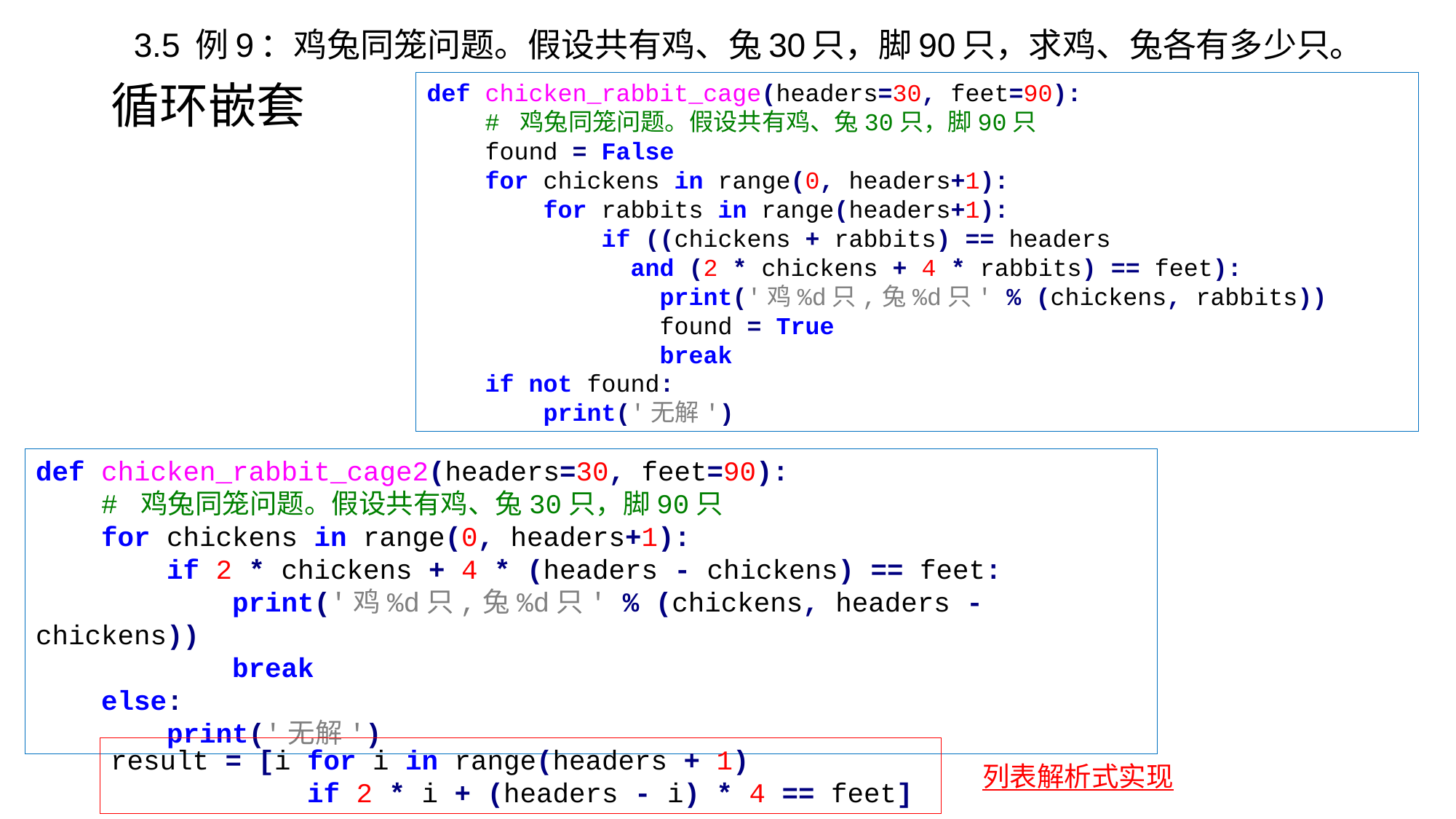

3.5 例9：鸡兔同笼问题。假设共有鸡、兔30只，脚90只，求鸡、兔各有多少只。
# 循环嵌套
def chicken_rabbit_cage(headers=30, feet=90):
    # 鸡兔同笼问题。假设共有鸡、兔30只，脚90只
    found = False
    for chickens in range(0, headers+1):
        for rabbits in range(headers+1):
            if ((chickens + rabbits) == headers
              and (2 * chickens + 4 * rabbits) == feet):
                print('鸡%d只,兔%d只' % (chickens, rabbits))
                found = True
                break
    if not found:
        print('无解')
def chicken_rabbit_cage2(headers=30, feet=90):
    # 鸡兔同笼问题。假设共有鸡、兔30只，脚90只
    for chickens in range(0, headers+1):
        if 2 * chickens + 4 * (headers - chickens) == feet:
            print('鸡%d只,兔%d只' % (chickens, headers - chickens))
            break
    else:
        print('无解')
result = [i for i in range(headers + 1)
            if 2 * i + (headers - i) * 4 == feet]
列表解析式实现